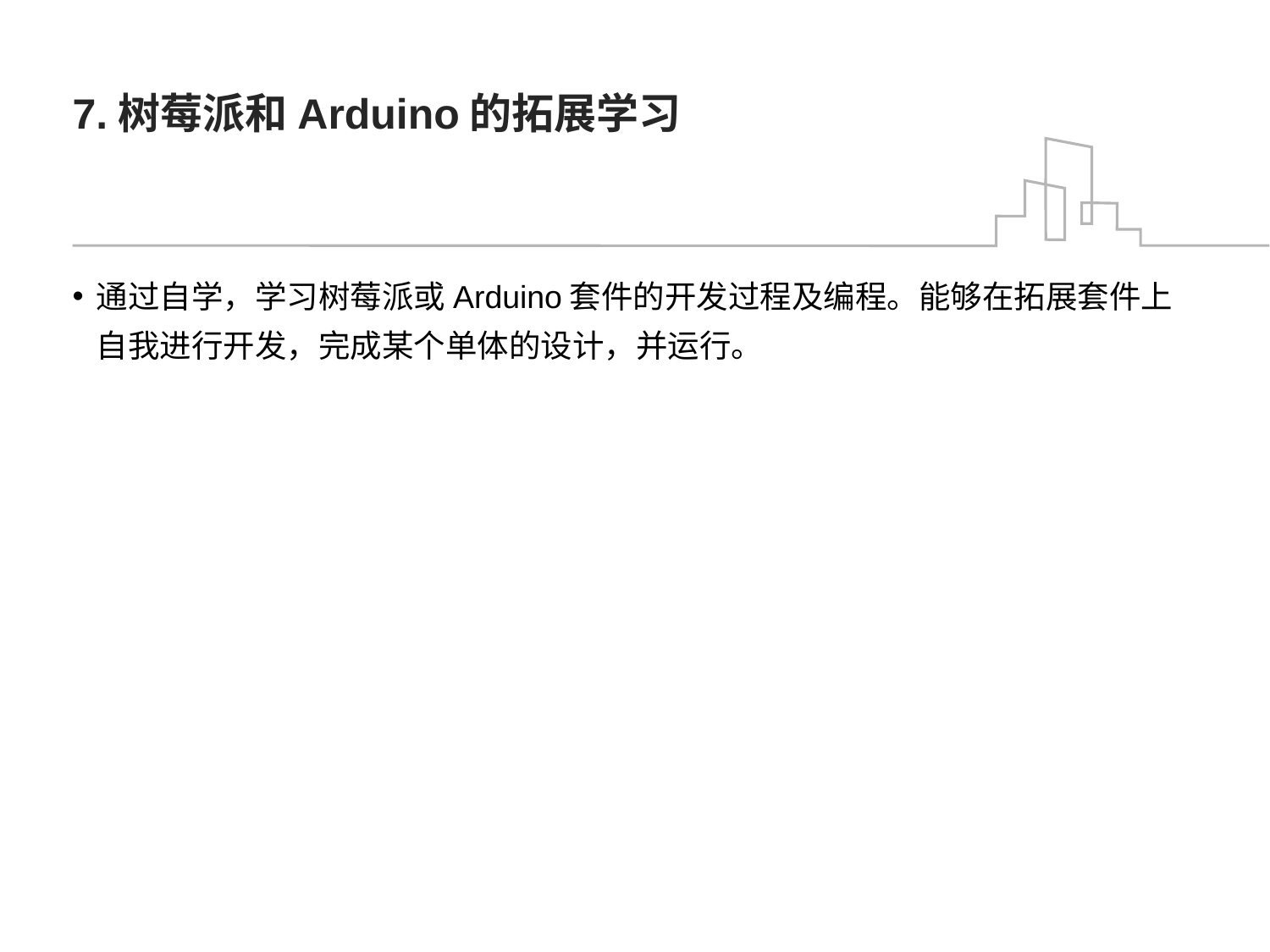

# 7.树莓派和Arduino的拓展学习
通过自学，学习树莓派或Arduino套件的开发过程及编程。能够在拓展套件上自我进行开发，完成某个单体的设计，并运行。